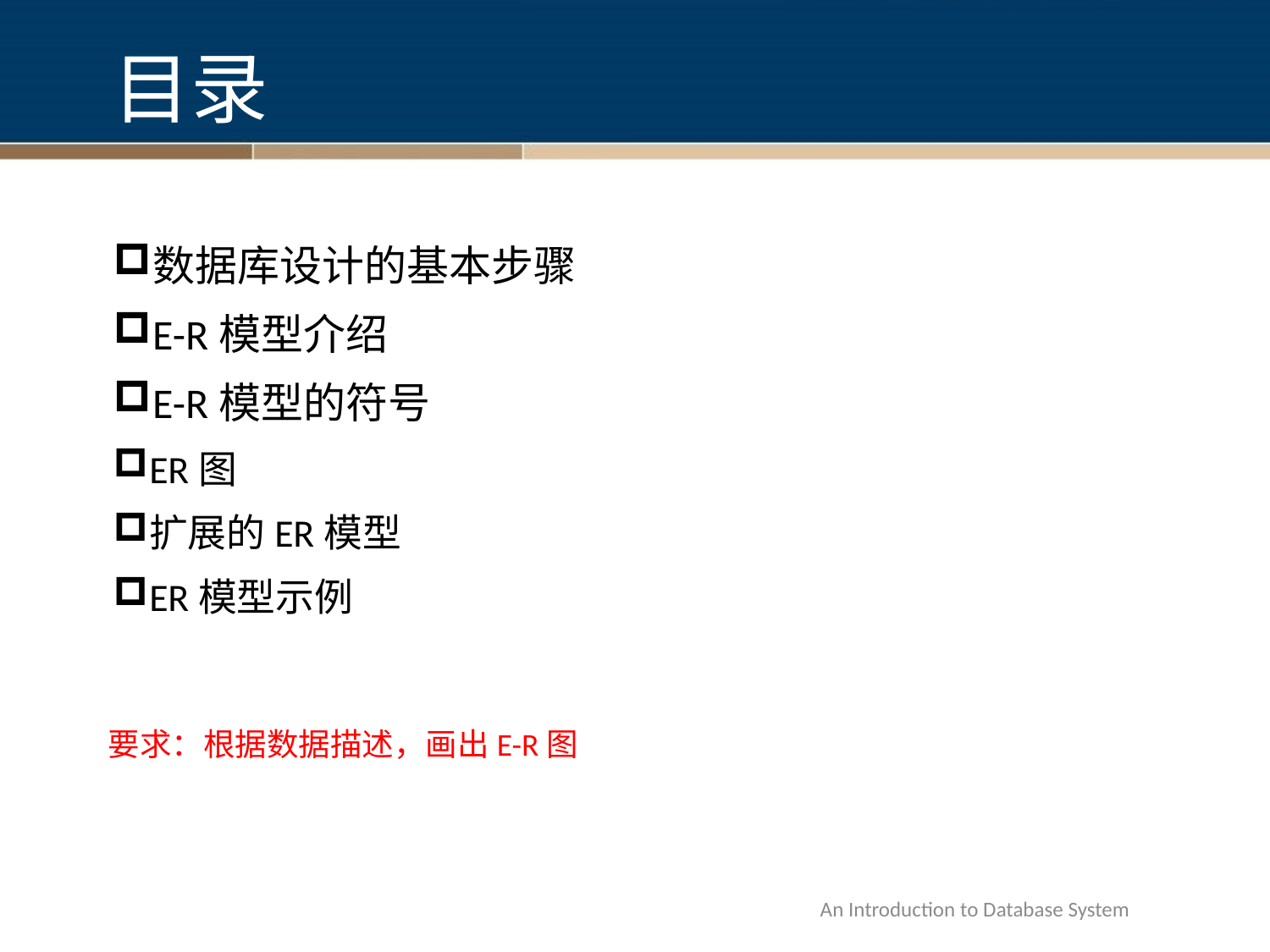

# 目录
数据库设计的基本步骤
E-R模型介绍
E-R模型的符号
ER图
扩展的ER模型
ER模型示例

要求：根据数据描述，画出E-R图
An Introduction to Database System